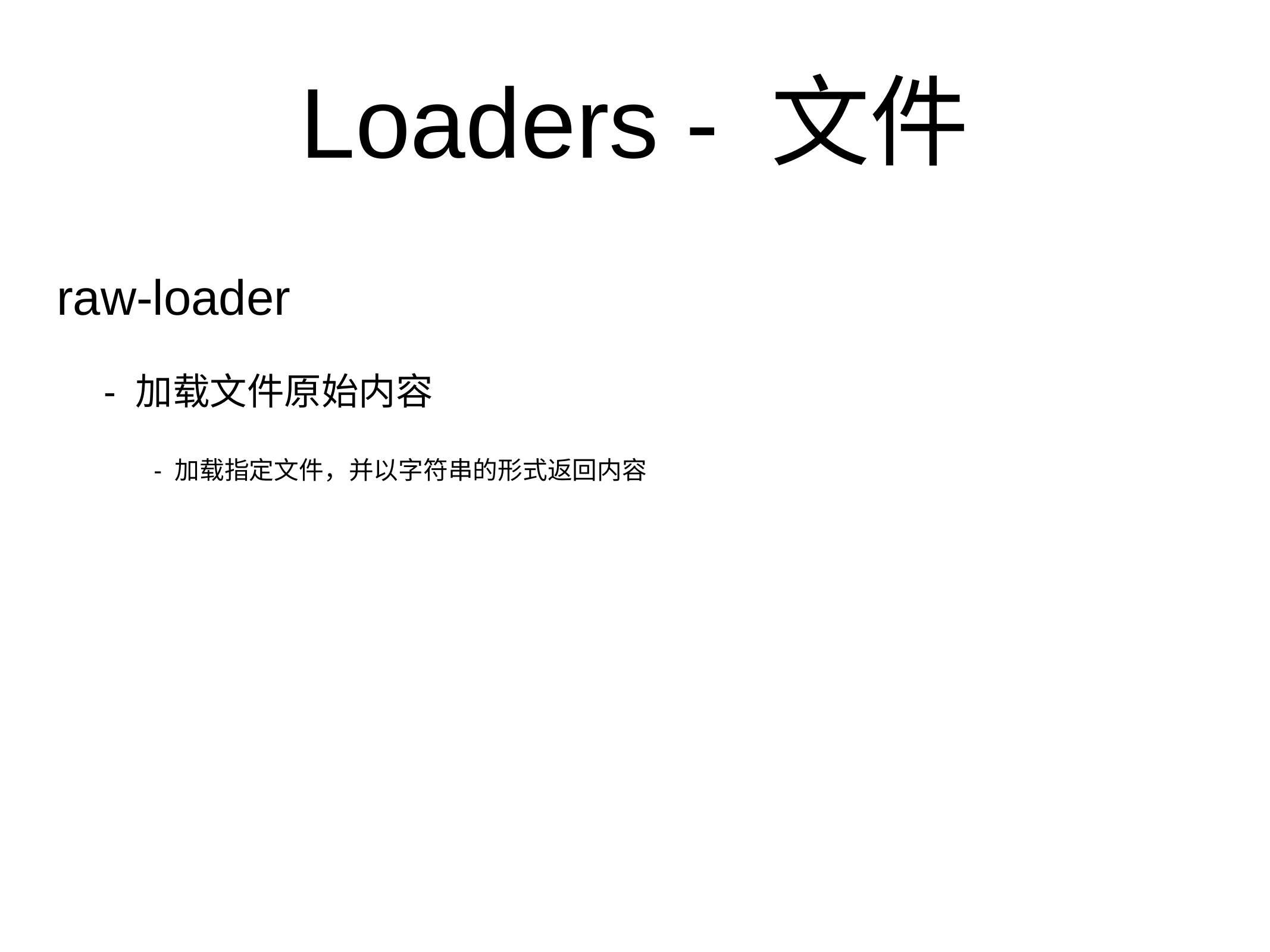

# Loaders - 文件
raw-loader
- 加载文件原始内容
- 加载指定文件，并以字符串的形式返回内容